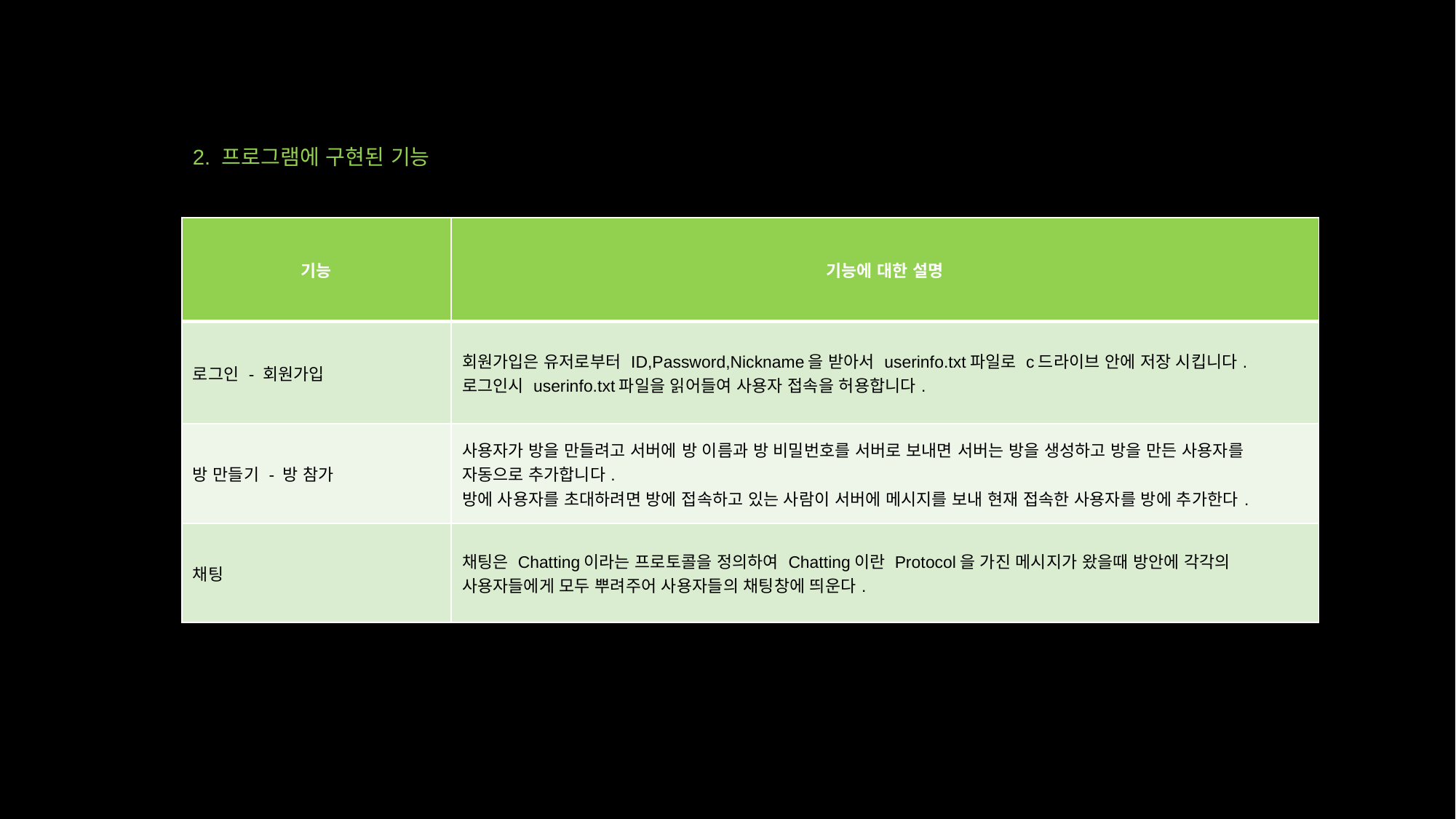

# 2. 프로그램에 구현된 기능
| 기능 | 기능에 대한 설명 |
| --- | --- |
| 로그인 - 회원가입 | 회원가입은 유저로부터 ID,Password,Nickname을 받아서 userinfo.txt파일로 c드라이브 안에 저장 시킵니다.  로그인시 userinfo.txt파일을 읽어들여 사용자 접속을 허용합니다. |
| 방 만들기 - 방 참가 | 사용자가 방을 만들려고 서버에 방 이름과 방 비밀번호를 서버로 보내면 서버는 방을 생성하고 방을 만든 사용자를 자동으로 추가합니다. 방에 사용자를 초대하려면 방에 접속하고 있는 사람이 서버에 메시지를 보내 현재 접속한 사용자를 방에 추가한다. |
| 채팅 | 채팅은 Chatting이라는 프로토콜을 정의하여 Chatting이란 Protocol을 가진 메시지가 왔을때 방안에 각각의 사용자들에게 모두 뿌려주어 사용자들의 채팅창에 띄운다. |